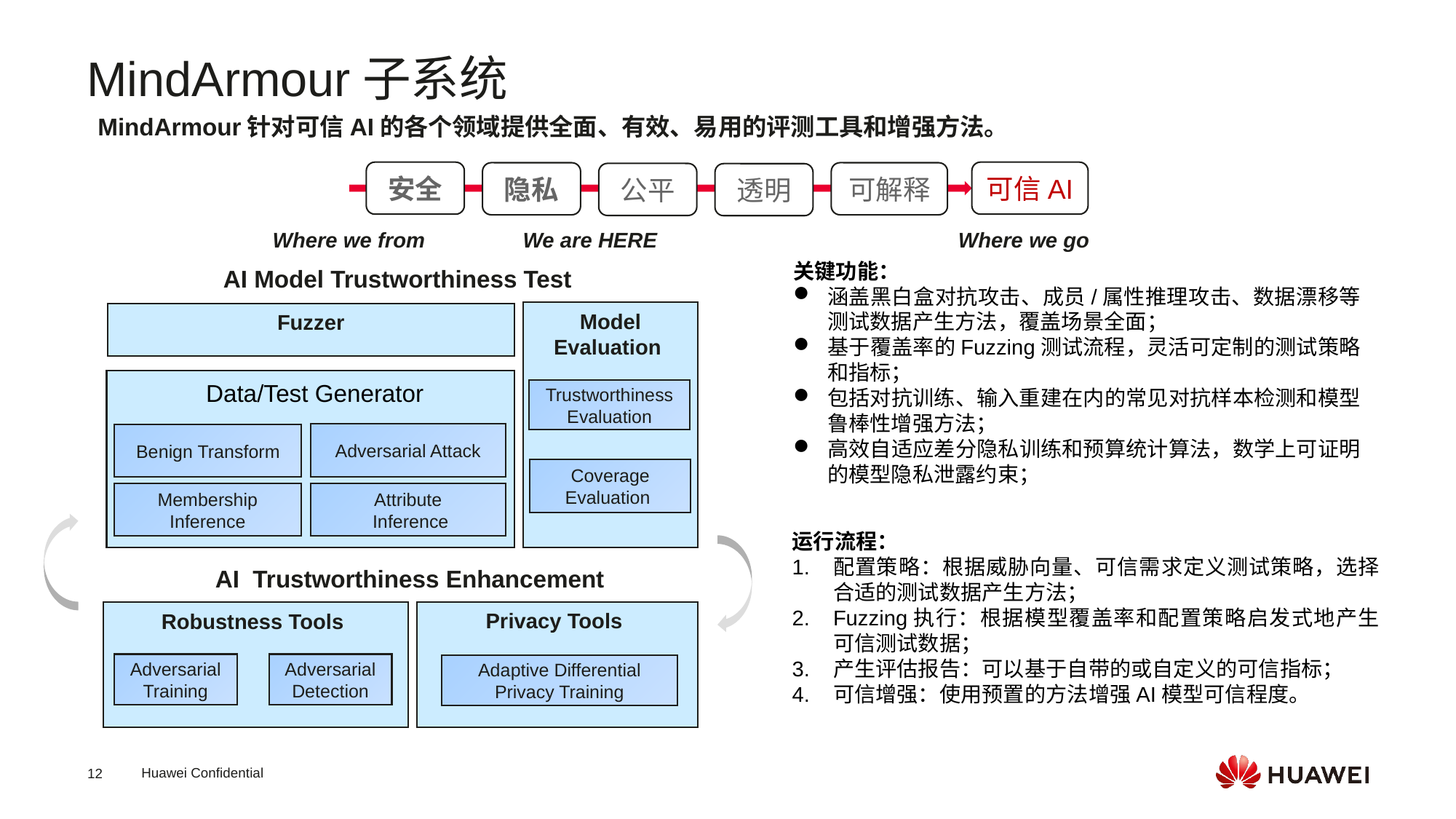

MindArmour子系统
MindArmour针对可信AI的各个领域提供全面、有效、易用的评测工具和增强方法。
可信AI
安全
隐私
可解释
公平
透明

Where we go
Where we from
We are HERE
关键功能：
涵盖黑白盒对抗攻击、成员/属性推理攻击、数据漂移等测试数据产生方法，覆盖场景全面；
基于覆盖率的Fuzzing测试流程，灵活可定制的测试策略和指标；
包括对抗训练、输入重建在内的常见对抗样本检测和模型鲁棒性增强方法；
高效自适应差分隐私训练和预算统计算法，数学上可证明的模型隐私泄露约束；
AI Model Trustworthiness Test
Model Evaluation

Fuzzer

Data/Test Generator
Trustworthiness Evaluation
Adversarial Attack
Benign Transform
Coverage Evaluation
Attribute
 Inference
Membership Inference

运行流程：
配置策略：根据威胁向量、可信需求定义测试策略，选择合适的测试数据产生方法；
Fuzzing执行：根据模型覆盖率和配置策略启发式地产生可信测试数据；
产生评估报告：可以基于自带的或自定义的可信指标；
可信增强：使用预置的方法增强AI模型可信程度。

AI  Trustworthiness Enhancement
Privacy Tools
Robustness Tools
Adversarial Training
Adversarial Training
Adversarial Detection
Adaptive Differential Privacy Training